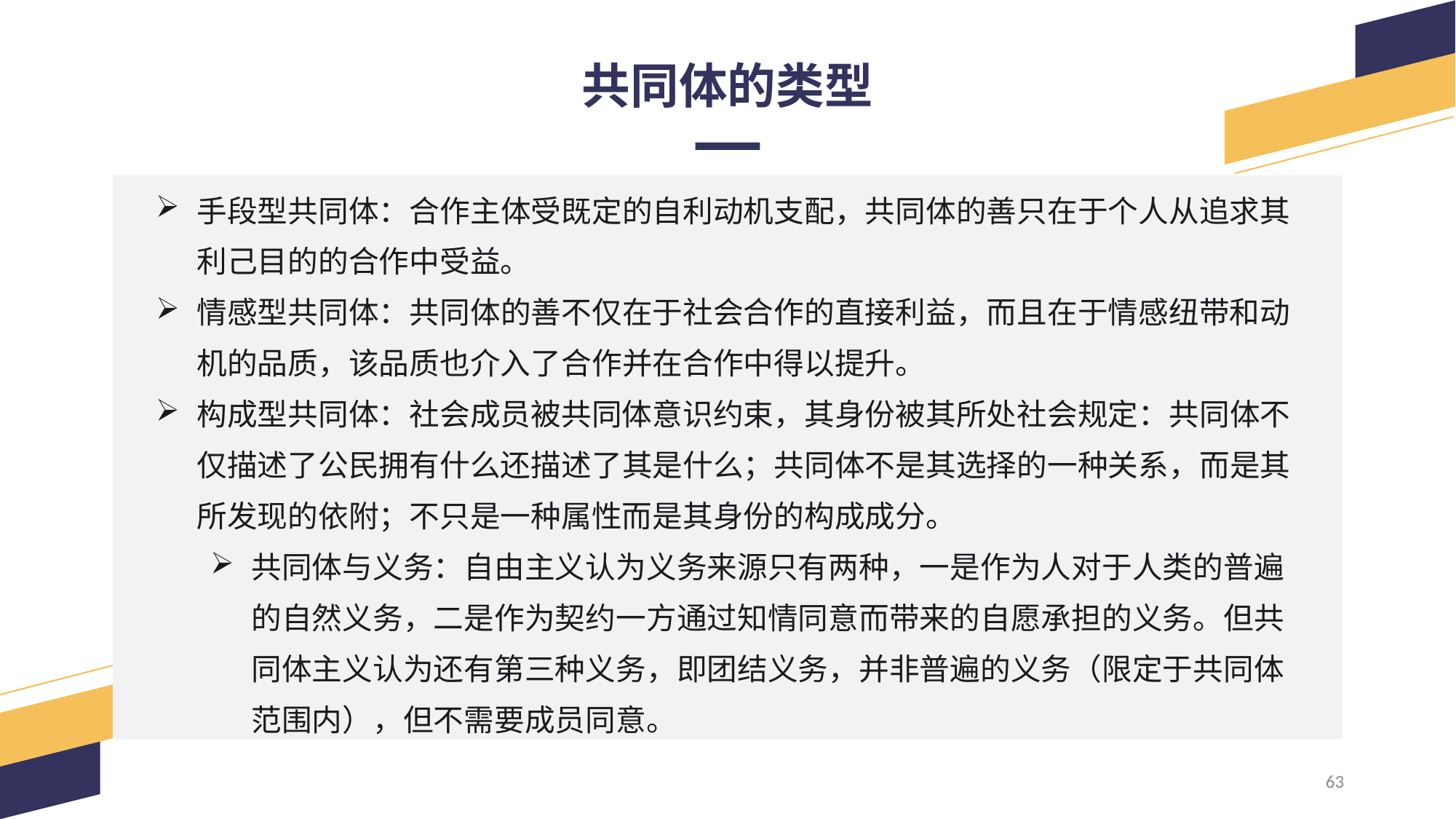

共同体的类型

手段型共同体：合作主体受既定的自利动机支配，共同体的善只在于个人从追求其利己目的的合作中受益。
情感型共同体：共同体的善不仅在于社会合作的直接利益，而且在于情感纽带和动机的品质，该品质也介入了合作并在合作中得以提升。
构成型共同体：社会成员被共同体意识约束，其身份被其所处社会规定：共同体不仅描述了公民拥有什么还描述了其是什么；共同体不是其选择的一种关系，而是其所发现的依附；不只是一种属性而是其身份的构成成分。
共同体与义务：自由主义认为义务来源只有两种，一是作为人对于人类的普遍的自然义务，二是作为契约一方通过知情同意而带来的自愿承担的义务。但共同体主义认为还有第三种义务，即团结义务，并非普遍的义务（限定于共同体范围内），但不需要成员同意。

63